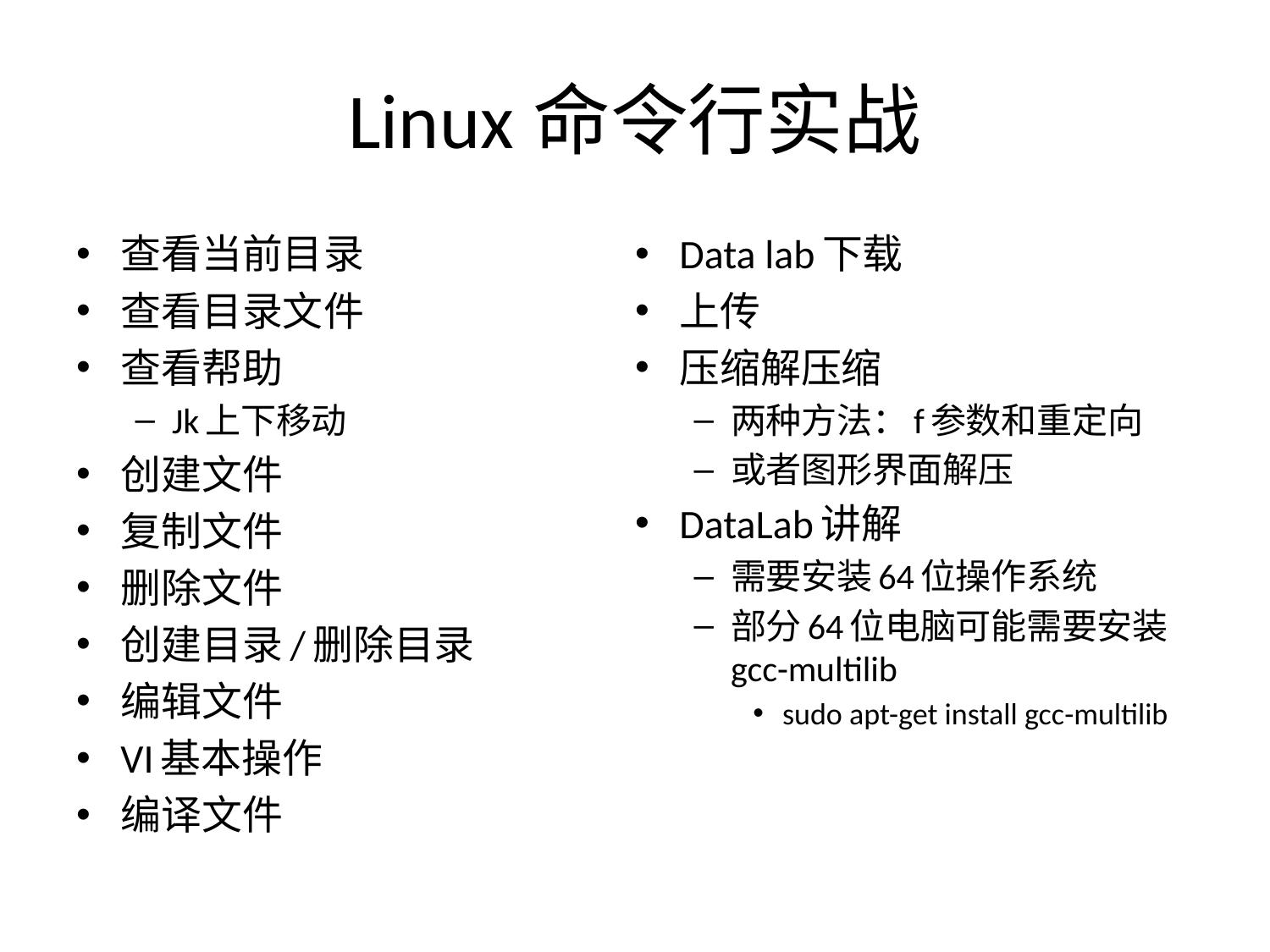

# Linux命令行实战
查看当前目录
查看目录文件
查看帮助
Jk上下移动
创建文件
复制文件
删除文件
创建目录/删除目录
编辑文件
VI基本操作
编译文件
Data lab下载
上传
压缩解压缩
两种方法：f参数和重定向
或者图形界面解压
DataLab讲解
需要安装64位操作系统
部分64位电脑可能需要安装gcc-multilib
sudo apt-get install gcc-multilib